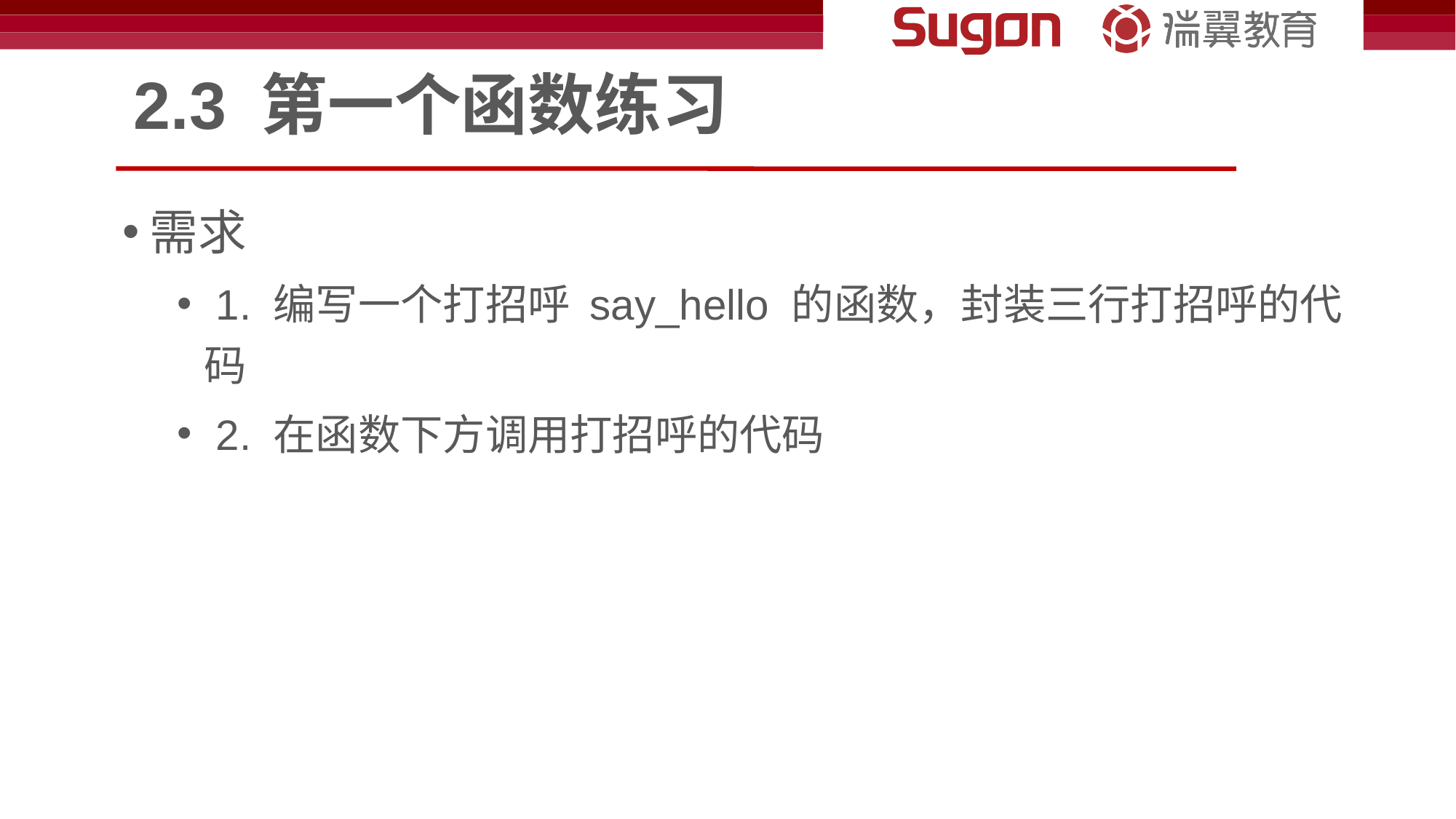

# 2.3 第一个函数练习
需求
 1. 编写一个打招呼 say_hello 的函数，封装三行打招呼的代码
 2. 在函数下方调用打招呼的代码